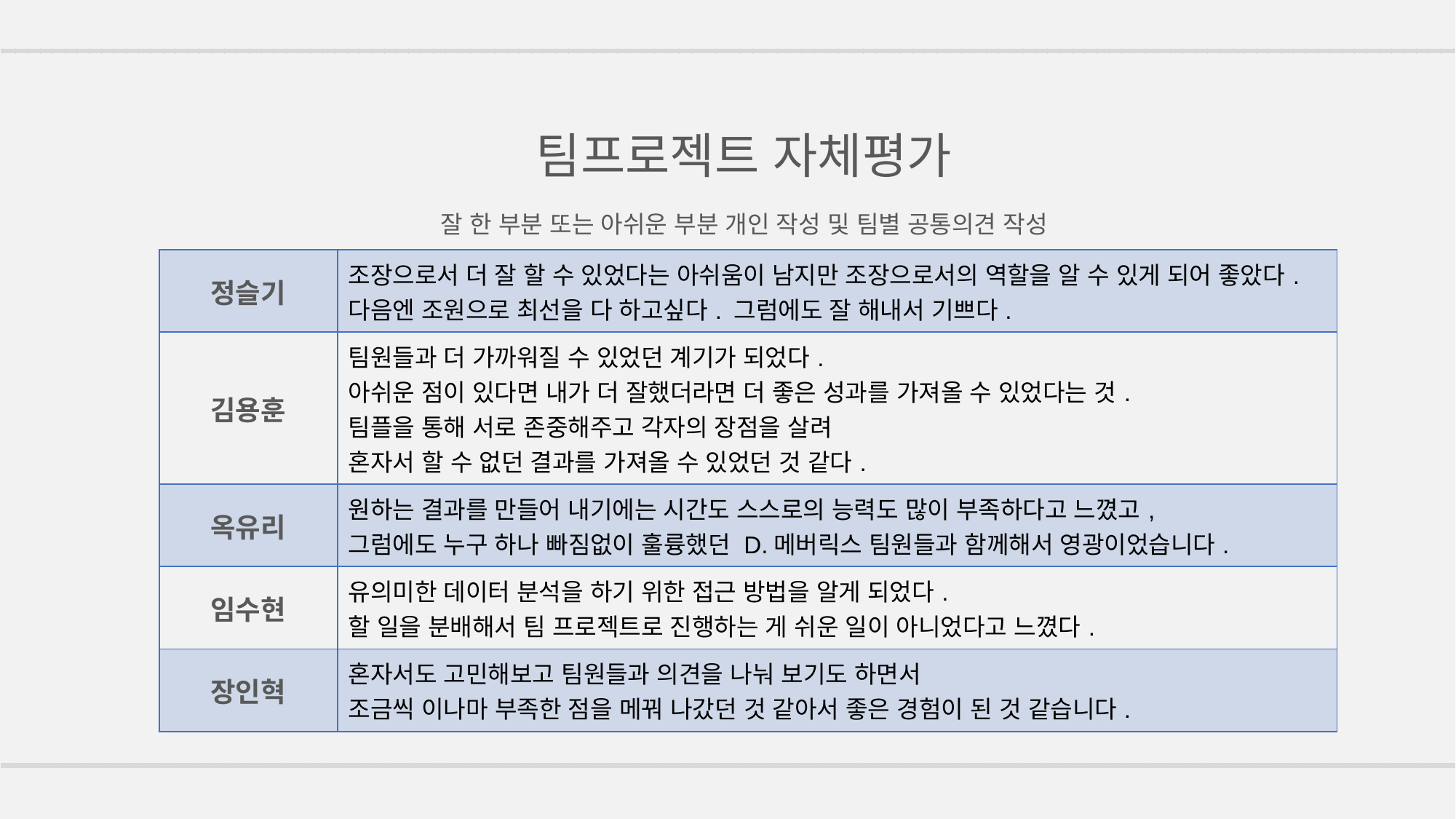

팀프로젝트 자체평가
잘 한 부분 또는 아쉬운 부분 개인 작성 및 팀별 공통의견 작성

| 정슬기 | 조장으로서 더 잘 할 수 있었다는 아쉬움이 남지만 조장으로서의 역할을 알 수 있게 되어 좋았다. 다음엔 조원으로 최선을 다 하고싶다. 그럼에도 잘 해내서 기쁘다. |
| --- | --- |
| 김용훈 | 팀원들과 더 가까워질 수 있었던 계기가 되었다. 아쉬운 점이 있다면 내가 더 잘했더라면 더 좋은 성과를 가져올 수 있었다는 것. 팀플을 통해 서로 존중해주고 각자의 장점을 살려 혼자서 할 수 없던 결과를 가져올 수 있었던 것 같다. |
| 옥유리 | 원하는 결과를 만들어 내기에는 시간도 스스로의 능력도 많이 부족하다고 느꼈고, 그럼에도 누구 하나 빠짐없이 훌륭했던 D.메버릭스 팀원들과 함께해서 영광이었습니다. |
| 임수현 | 유의미한 데이터 분석을 하기 위한 접근 방법을 알게 되었다. 할 일을 분배해서 팀 프로젝트로 진행하는 게 쉬운 일이 아니었다고 느꼈다. |
| 장인혁 | 혼자서도 고민해보고 팀원들과 의견을 나눠 보기도 하면서 조금씩 이나마 부족한 점을 메꿔 나갔던 것 같아서 좋은 경험이 된 것 같습니다. |